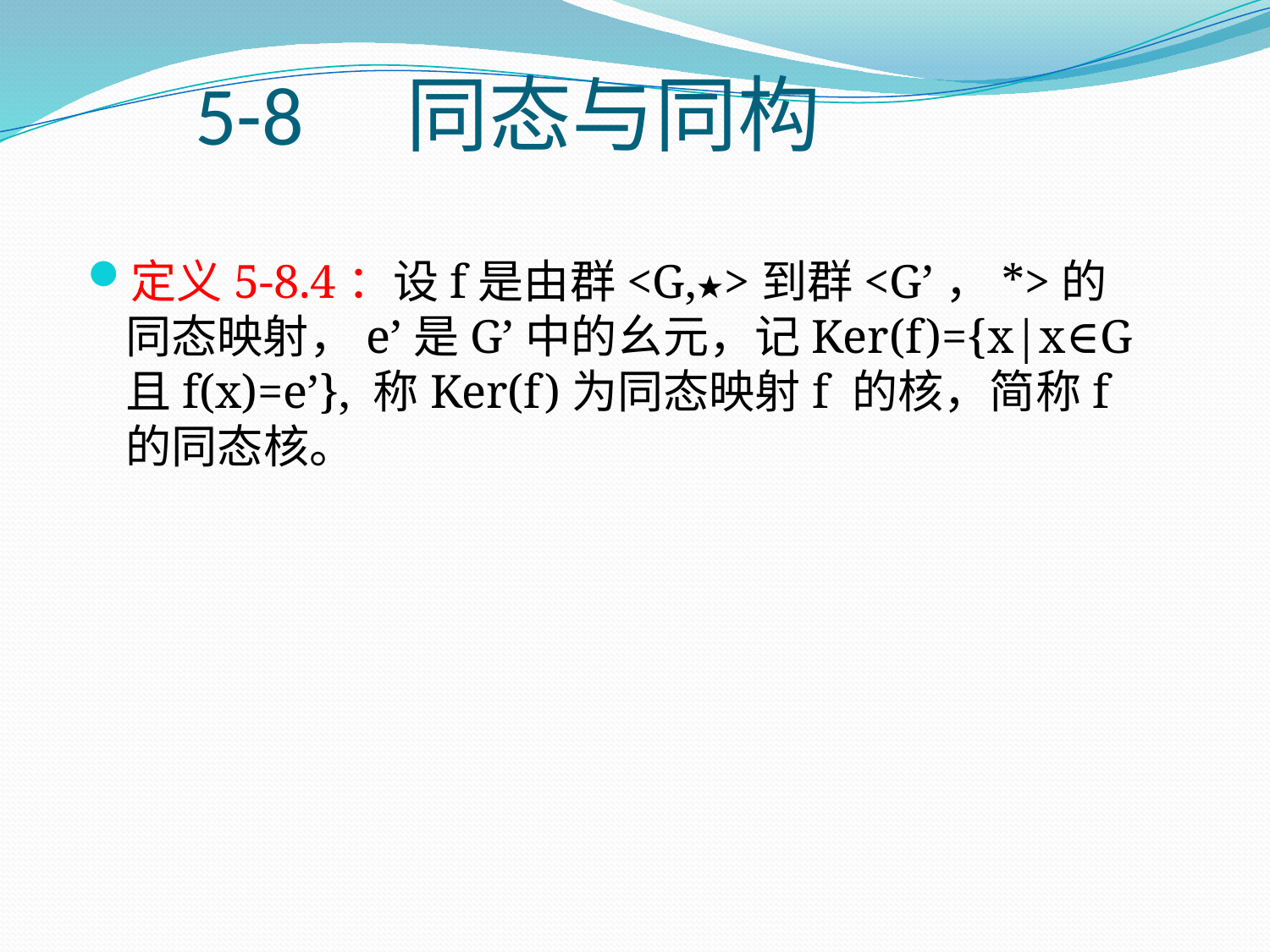

# 5-8　同态与同构
定义5-8.4：设f是由群<G,★>到群<G’，*>的同态映射，e’是G’中的幺元，记Ker(f)={x|x∈G且f(x)=e’}, 称Ker(f)为同态映射f 的核，简称f 的同态核。